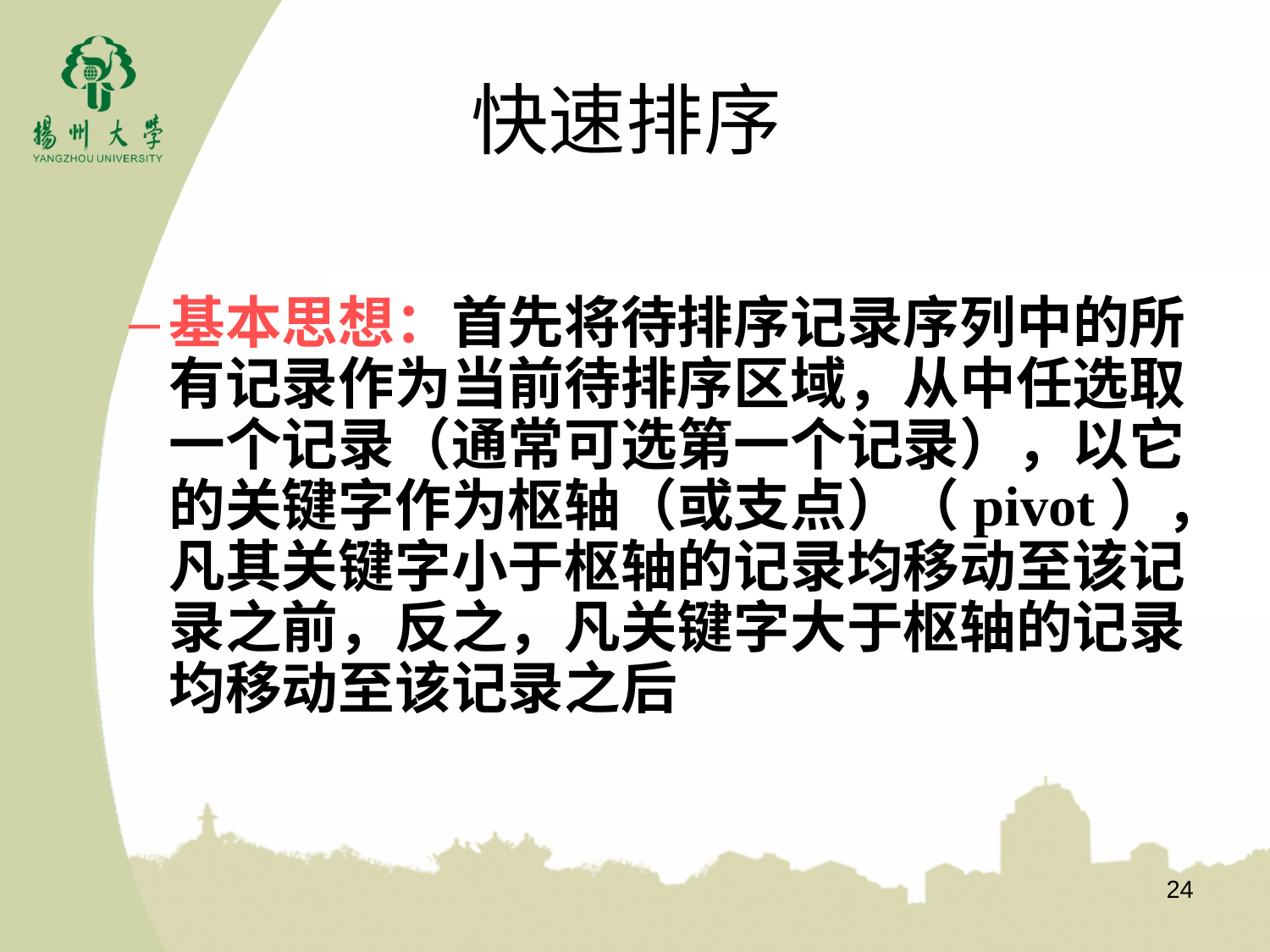

# 快速排序

基本思想：首先将待排序记录序列中的所有记录作为当前待排序区域，从中任选取一个记录（通常可选第一个记录），以它的关键字作为枢轴（或支点）（pivot），凡其关键字小于枢轴的记录均移动至该记录之前，反之，凡关键字大于枢轴的记录均移动至该记录之后
24